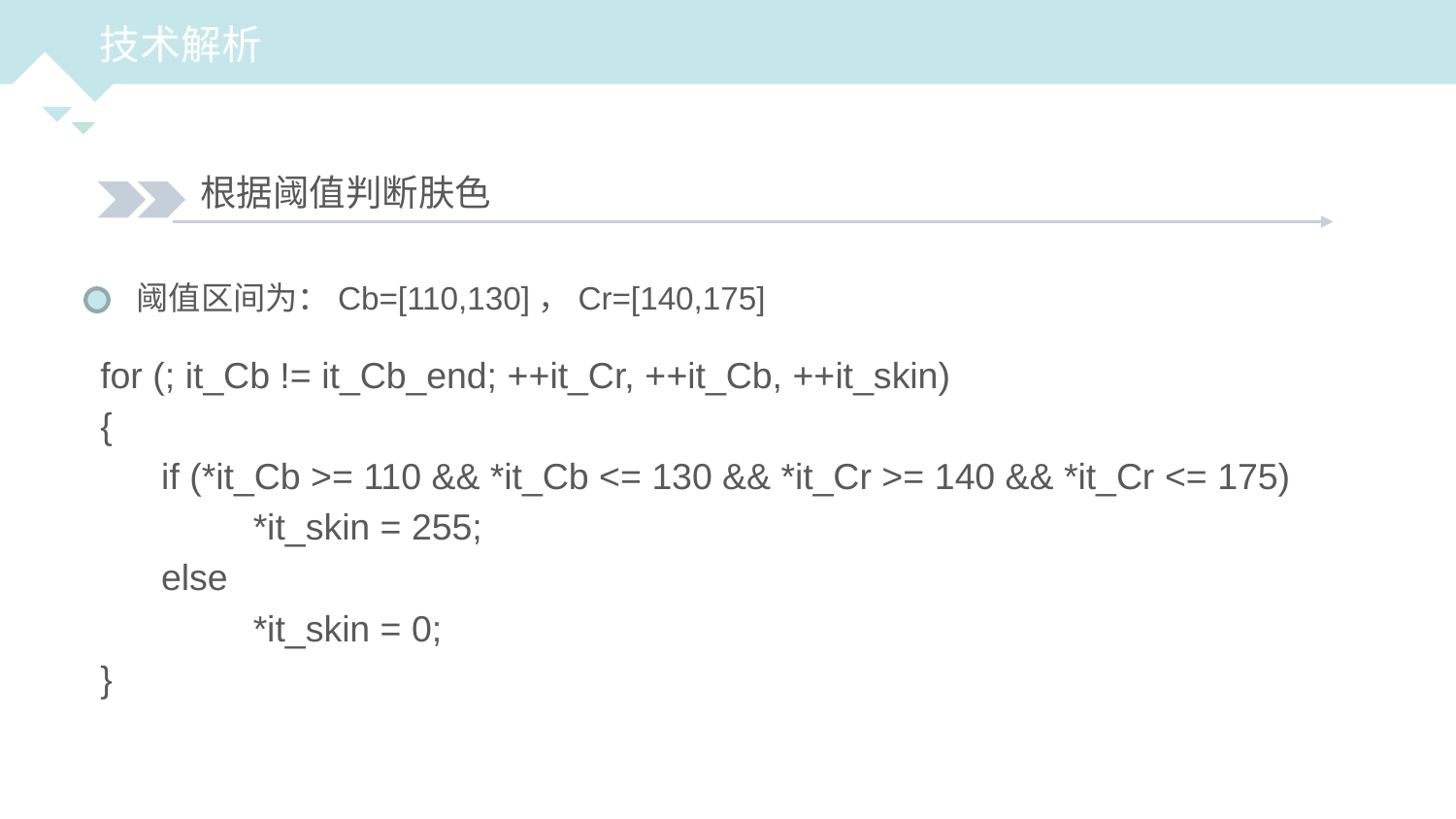

技术解析
根据阈值判断肤色

阈值区间为：Cb=[110,130]，Cr=[140,175]

for (; it_Cb != it_Cb_end; ++it_Cr, ++it_Cb, ++it_skin)
{
      if (*it_Cb >= 110 && *it_Cb <= 130 && *it_Cr >= 140 && *it_Cr <= 175)
               *it_skin = 255;
      else
               *it_skin = 0;
}